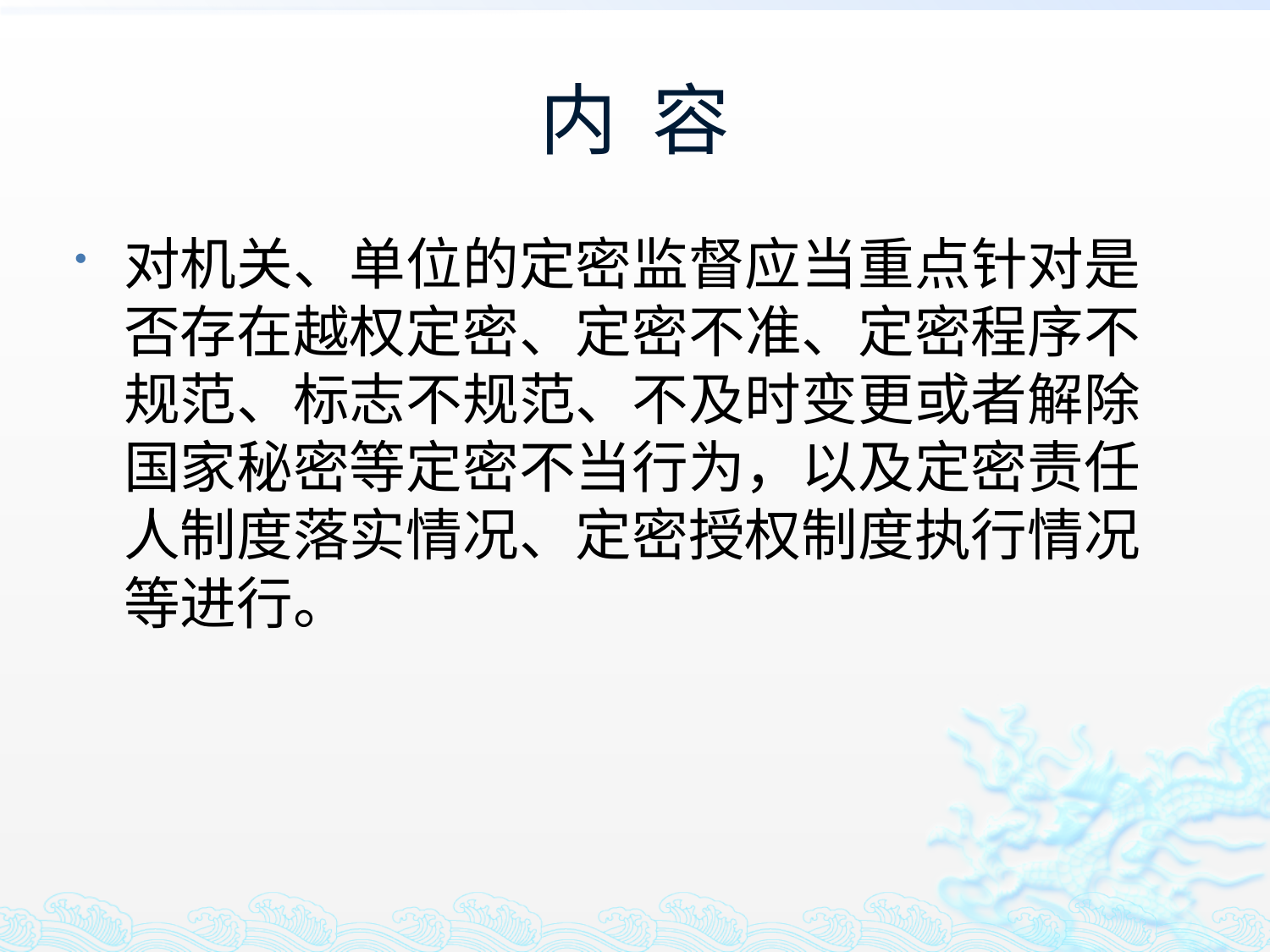

# 内  容
对机关、单位的定密监督应当重点针对是否存在越权定密、定密不准、定密程序不规范、标志不规范、不及时变更或者解除国家秘密等定密不当行为，以及定密责任人制度落实情况、定密授权制度执行情况等进行。